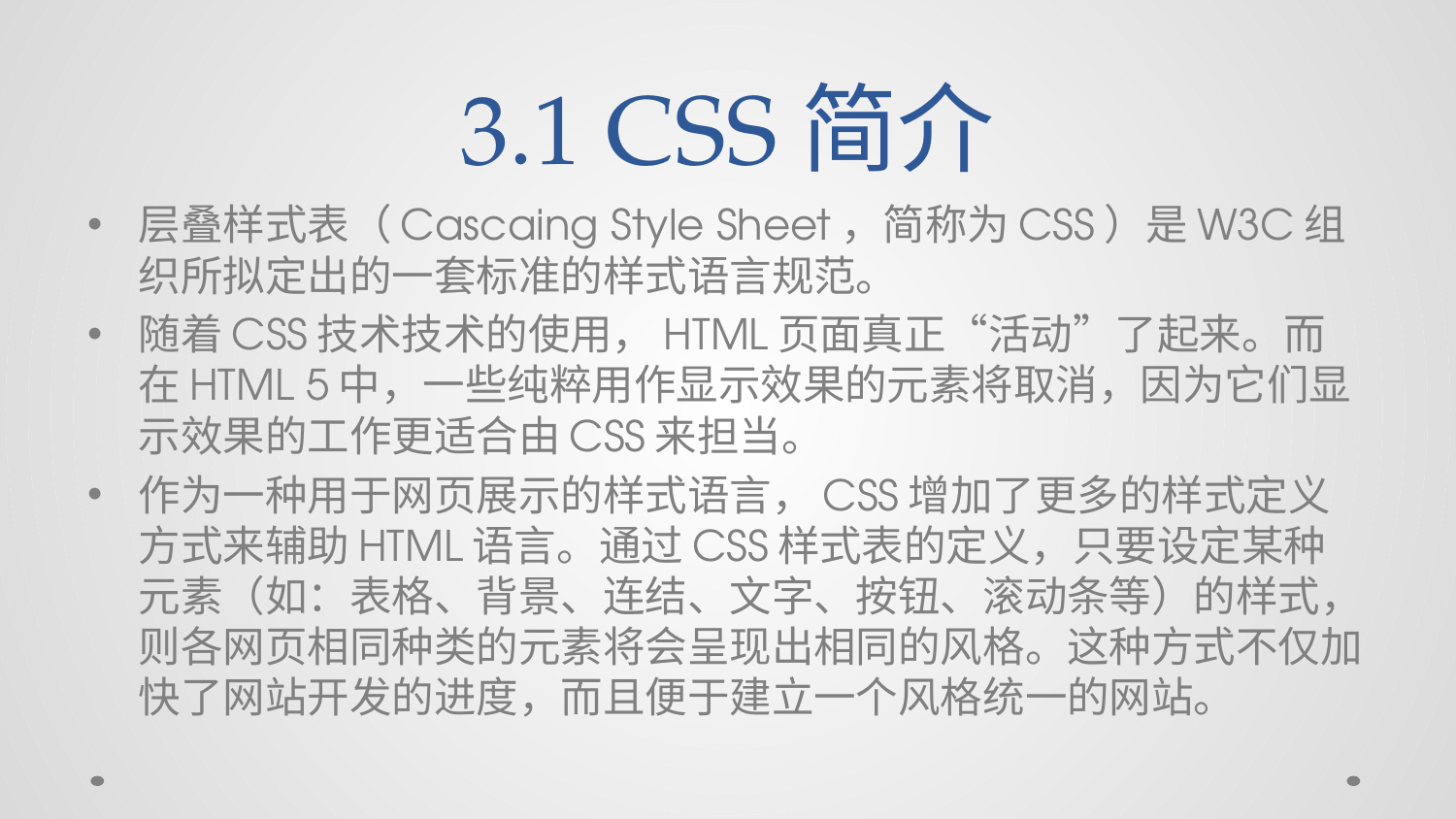

# 3.1 CSS简介
层叠样式表（Cascaing Style Sheet，简称为CSS）是W3C组织所拟定出的一套标准的样式语言规范。
随着CSS技术技术的使用，HTML页面真正“活动”了起来。而在HTML 5中，一些纯粹用作显示效果的元素将取消，因为它们显示效果的工作更适合由CSS来担当。
作为一种用于网页展示的样式语言，CSS增加了更多的样式定义方式来辅助HTML语言。通过CSS样式表的定义，只要设定某种元素（如：表格、背景、连结、文字、按钮、滚动条等）的样式，则各网页相同种类的元素将会呈现出相同的风格。这种方式不仅加快了网站开发的进度，而且便于建立一个风格统一的网站。